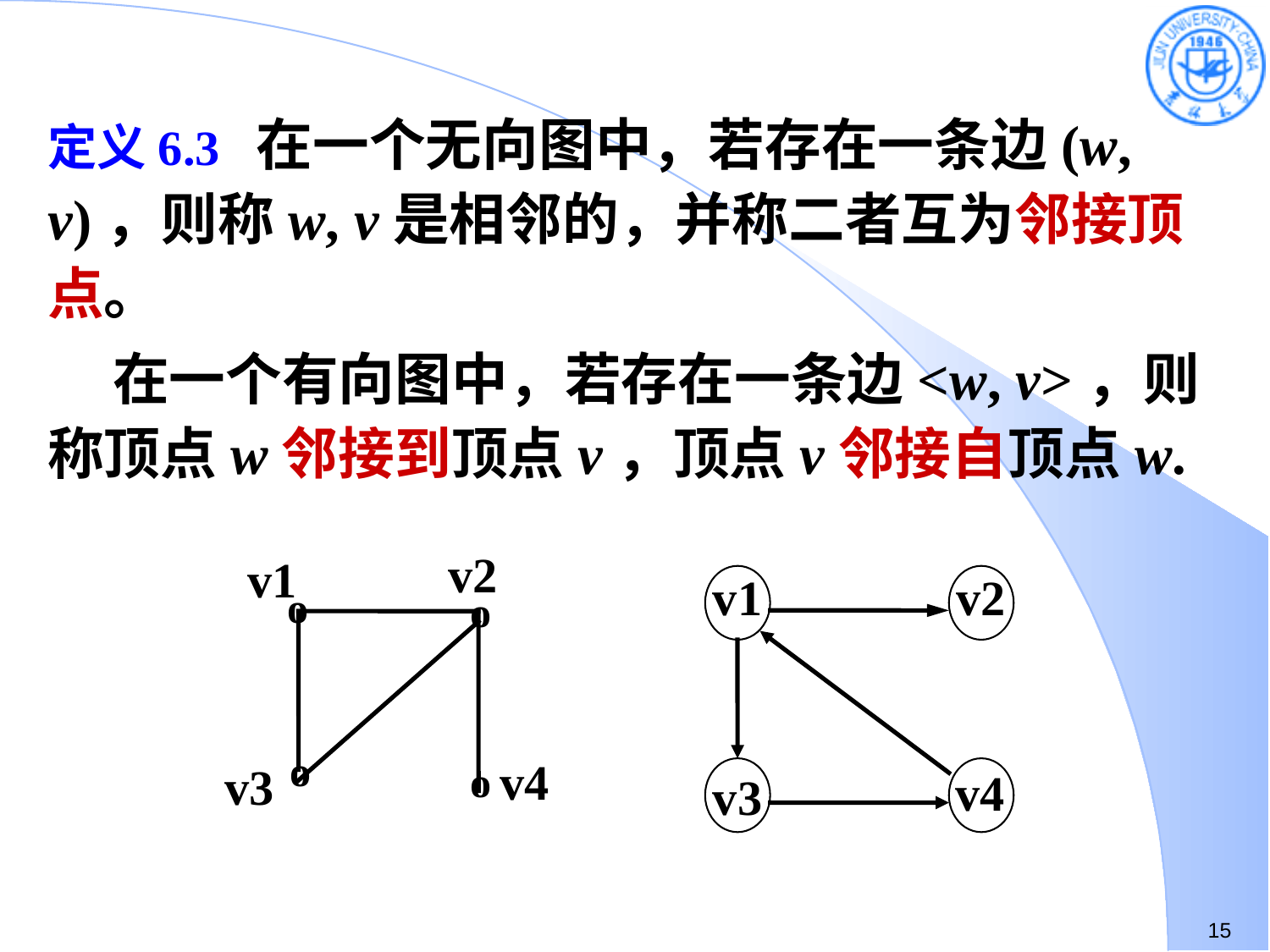

定义6.3  在一个无向图中，若存在一条边(w, v)，则称w, v是相邻的，并称二者互为邻接顶点。
    在一个有向图中，若存在一条边<w, v>，则称顶点w邻接到顶点v，顶点v邻接自顶点w.
v2
v1
o
o

o
o
v4
v3

v1

v2

v4
v3